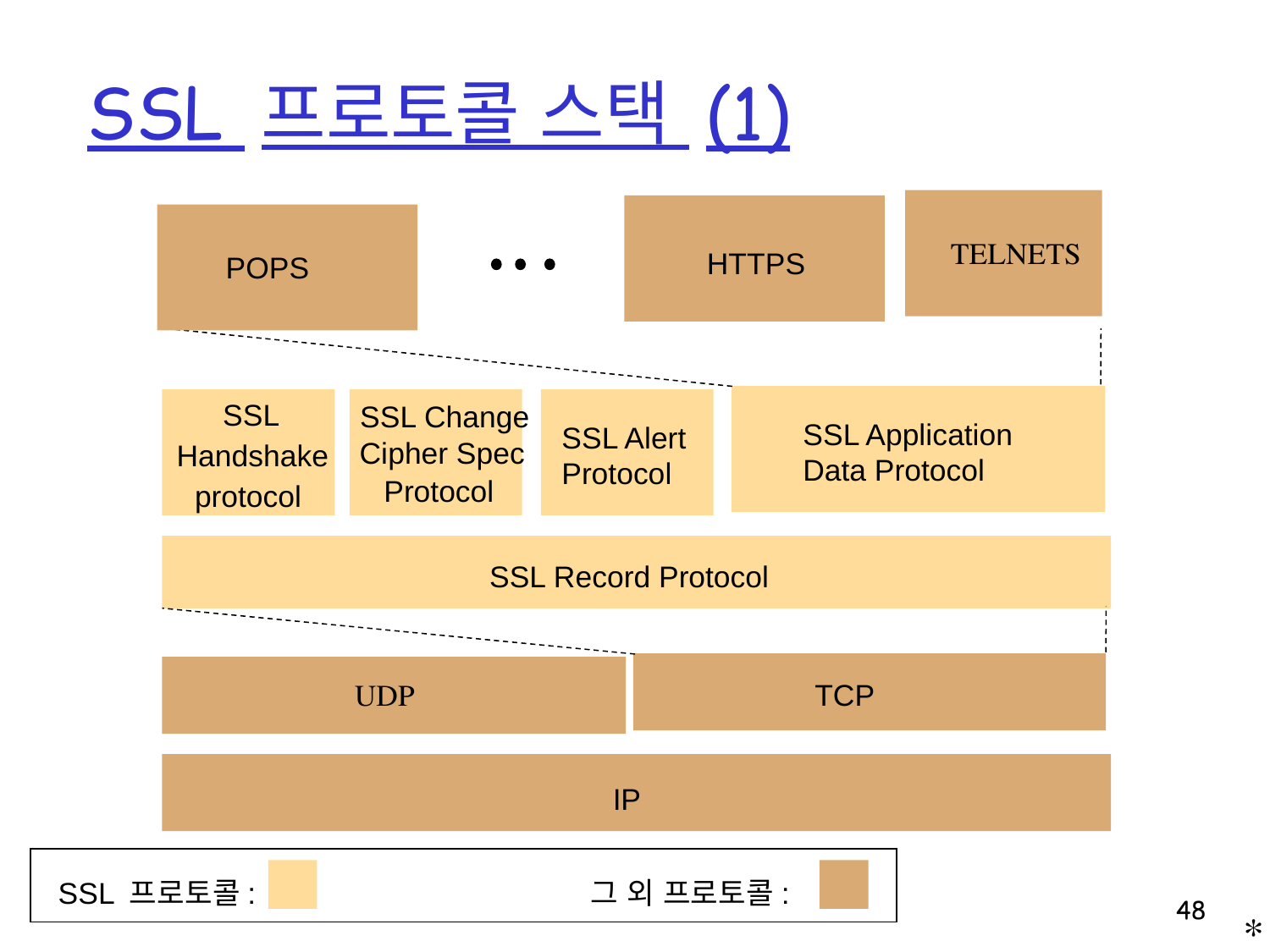

# SSL 프로토콜 스택 (1)

TELNETS
HTTPS
POPS

SSL
SSL Change
SSL Application
Data Protocol
SSL Alert
Protocol
Cipher Spec
Handshake
Protocol
protocol

SSL Record Protocol

TCP
UDP

IP

SSL 프로토콜:
그 외 프로토콜:
48
*